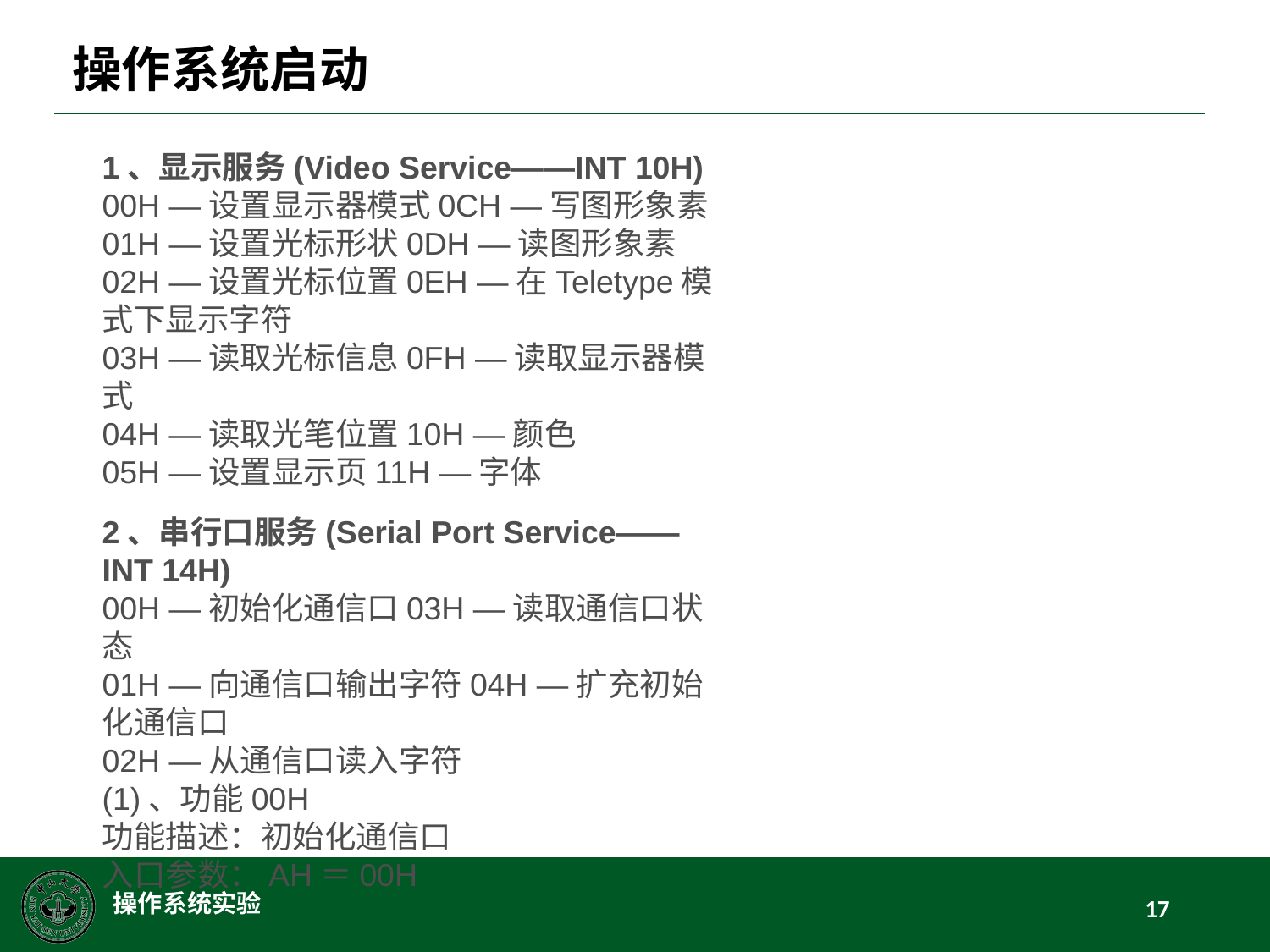

# 操作系统启动
1、显示服务(Video Service——INT 10H)
00H —设置显示器模式0CH —写图形象素
01H —设置光标形状0DH —读图形象素
02H —设置光标位置0EH —在Teletype模式下显示字符
03H —读取光标信息0FH —读取显示器模式
04H —读取光笔位置10H —颜色
05H —设置显示页11H —字体
2、串行口服务(Serial Port Service——INT 14H)
00H —初始化通信口03H —读取通信口状态
01H —向通信口输出字符04H —扩充初始化通信口
02H —从通信口读入字符
(1)、功能00H
功能描述：初始化通信口
入口参数：AH＝00H
           操作系统实验
17